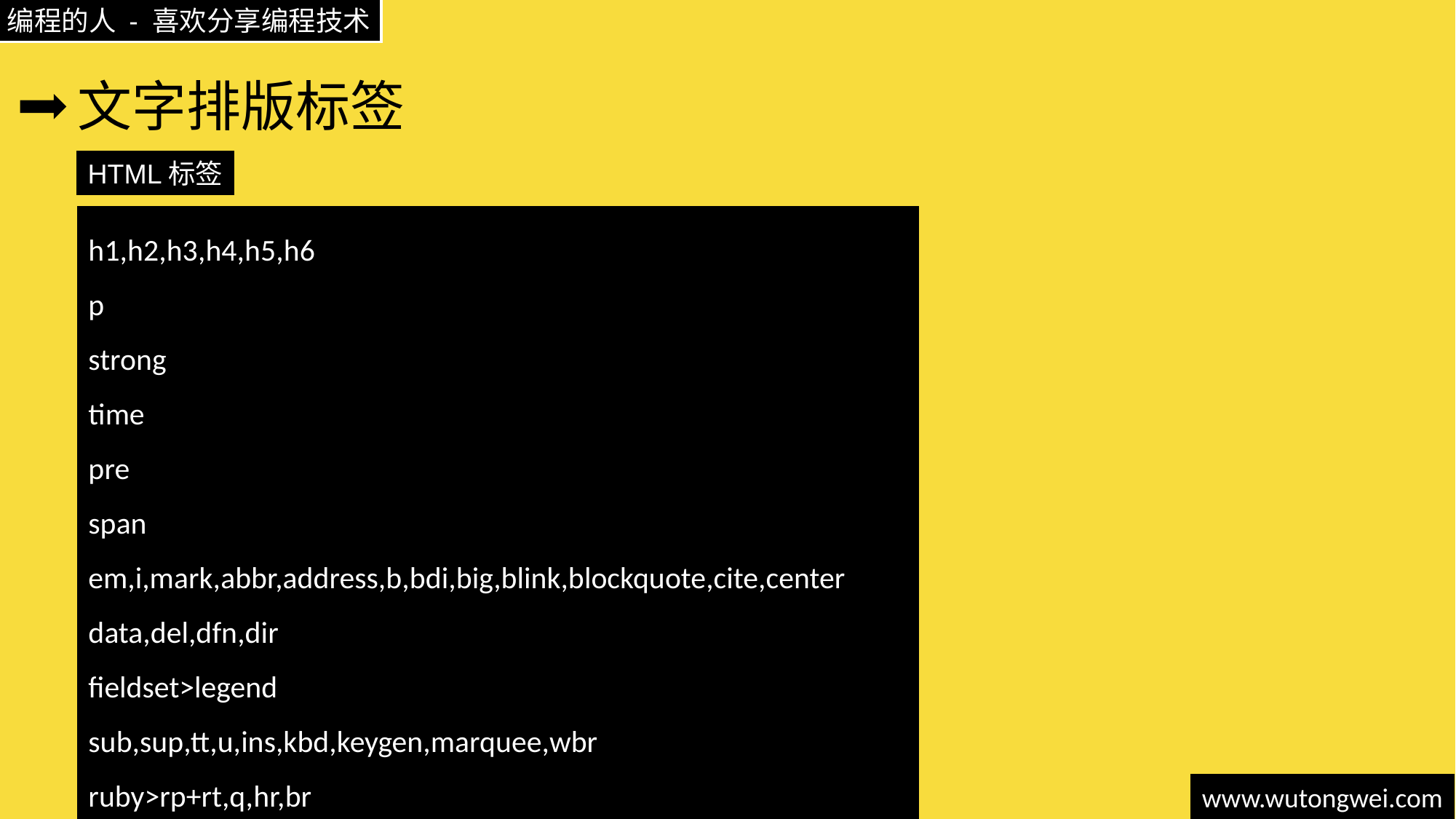

# 文字排版标签
HTML标签
h1,h2,h3,h4,h5,h6
p
strong
time
pre
span
em,i,mark,abbr,address,b,bdi,big,blink,blockquote,cite,center
data,del,dfn,dir
fieldset>legend
sub,sup,tt,u,ins,kbd,keygen,marquee,wbr
ruby>rp+rt,q,hr,br